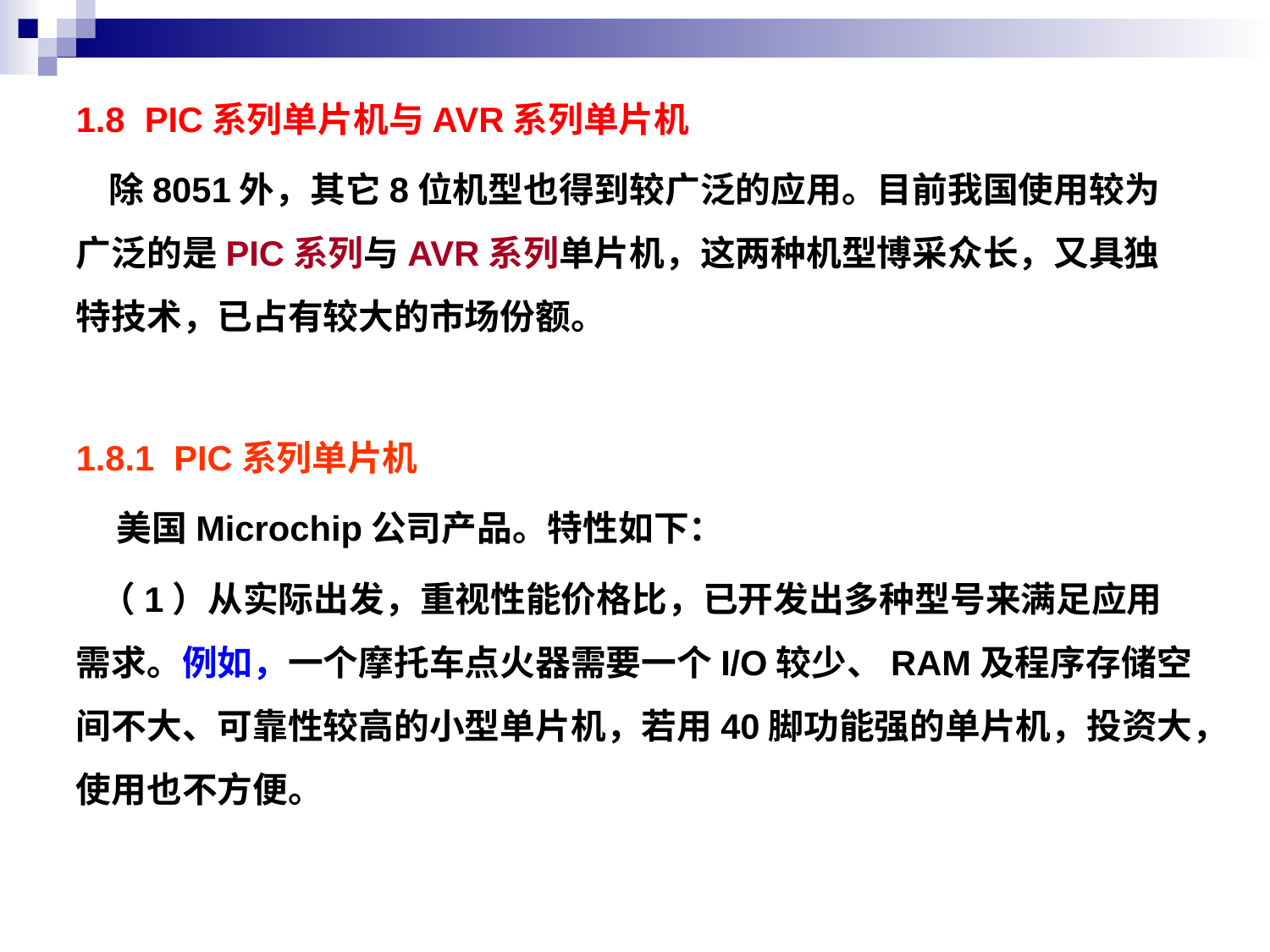

1.8  PIC系列单片机与AVR系列单片机
   除8051外，其它8位机型也得到较广泛的应用。目前我国使用较为广泛的是PIC系列与AVR系列单片机，这两种机型博采众长，又具独特技术，已占有较大的市场份额。

1.8.1  PIC系列单片机
    美国Microchip公司产品。特性如下：
  （1）从实际出发，重视性能价格比，已开发出多种型号来满足应用需求。例如，一个摩托车点火器需要一个I/O较少、RAM及程序存储空间不大、可靠性较高的小型单片机，若用40脚功能强的单片机，投资大，使用也不方便。